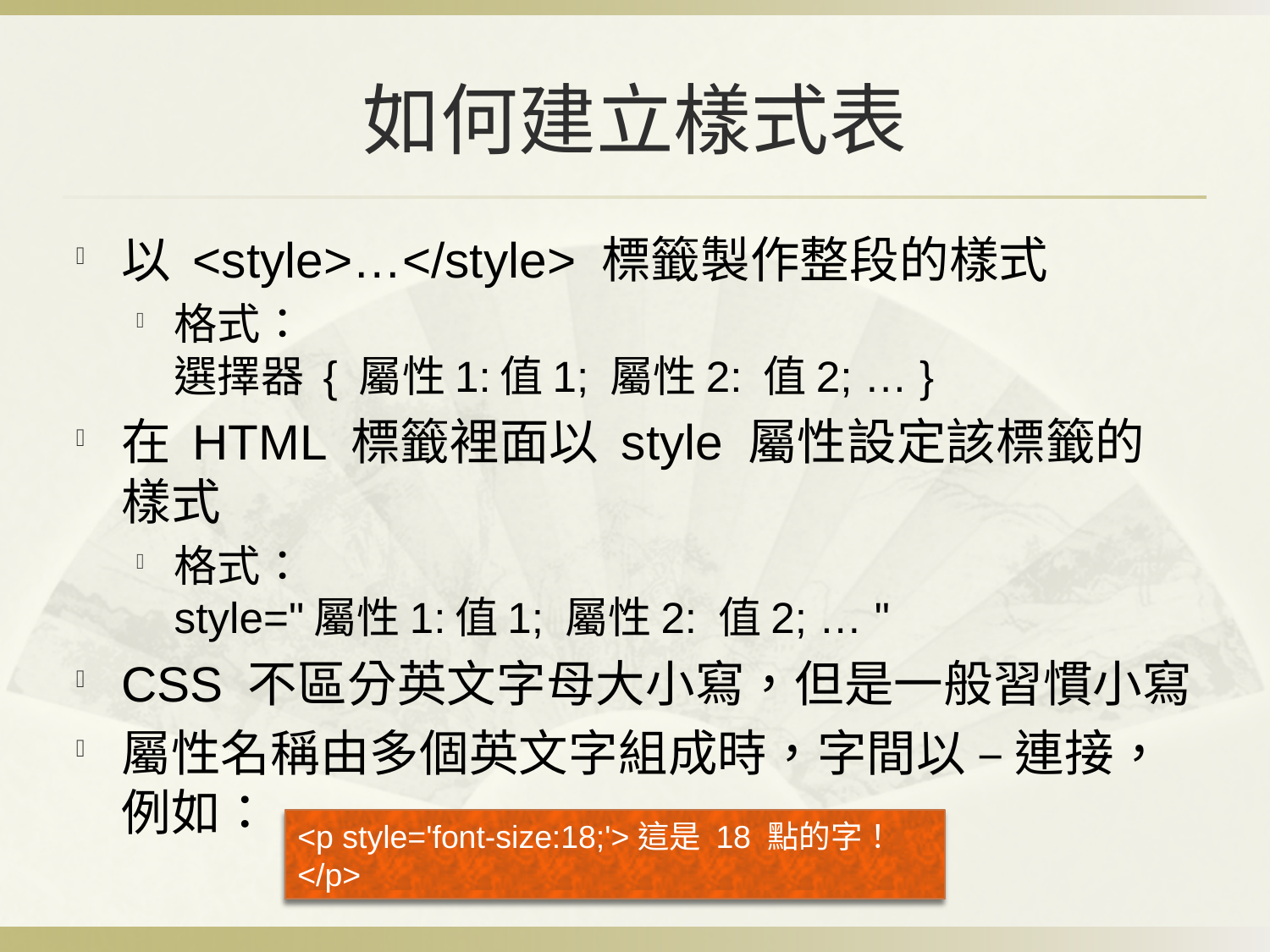

# 如何建立樣式表
以 <style>…</style> 標籤製作整段的樣式
格式：
選擇器 { 屬性1:值1; 屬性2: 值2; … }
在 HTML 標籤裡面以 style 屬性設定該標籤的樣式
格式：
style="屬性1:值1; 屬性2: 值2; … "
CSS 不區分英文字母大小寫，但是一般習慣小寫
屬性名稱由多個英文字組成時，字間以 – 連接，例如：

<p style='font-size:18;'>這是 18 點的字！</p>